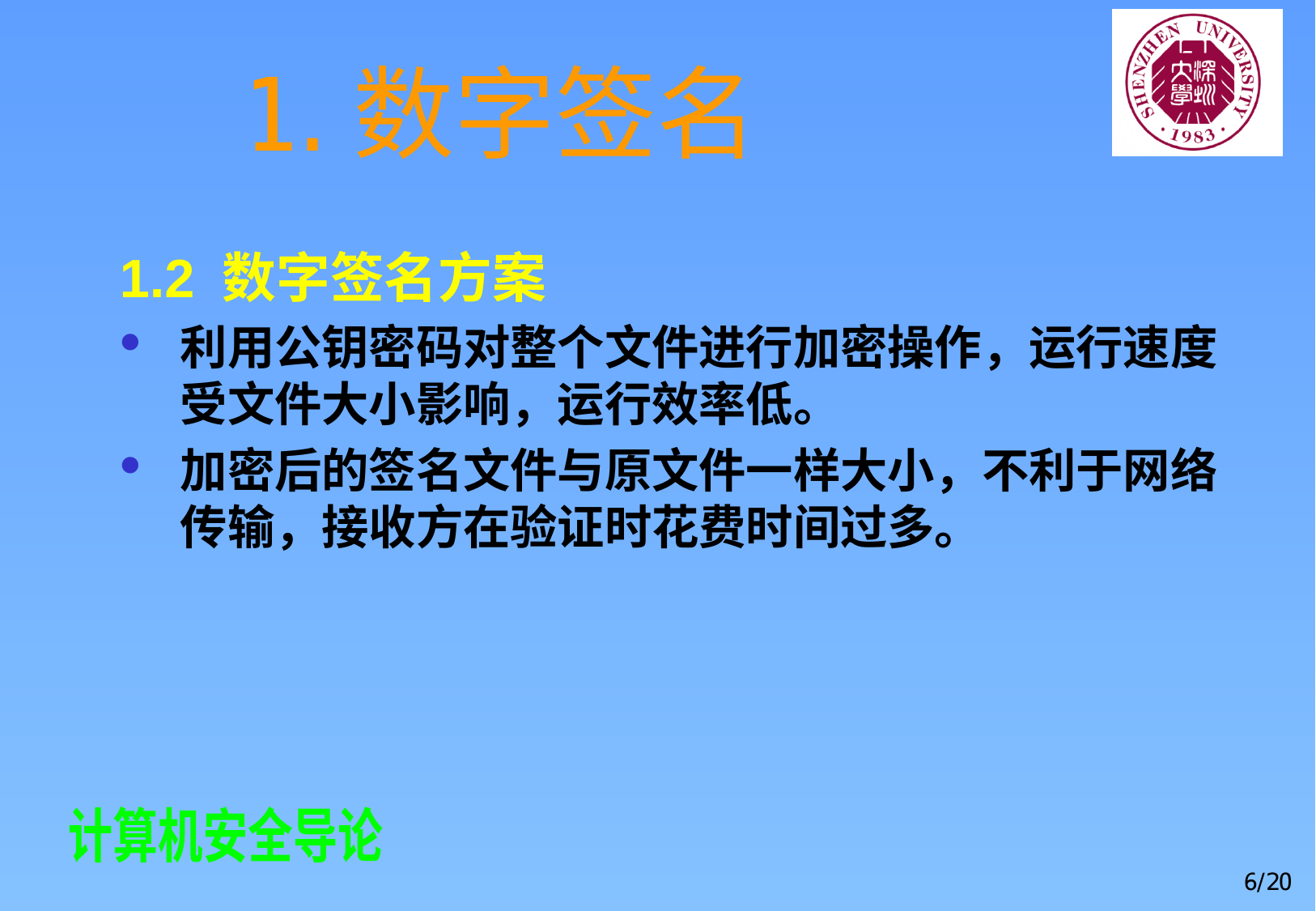

# 1.数字签名
1.2 数字签名方案
利用公钥密码对整个文件进行加密操作，运行速度受文件大小影响，运行效率低。
加密后的签名文件与原文件一样大小，不利于网络传输，接收方在验证时花费时间过多。

6/20